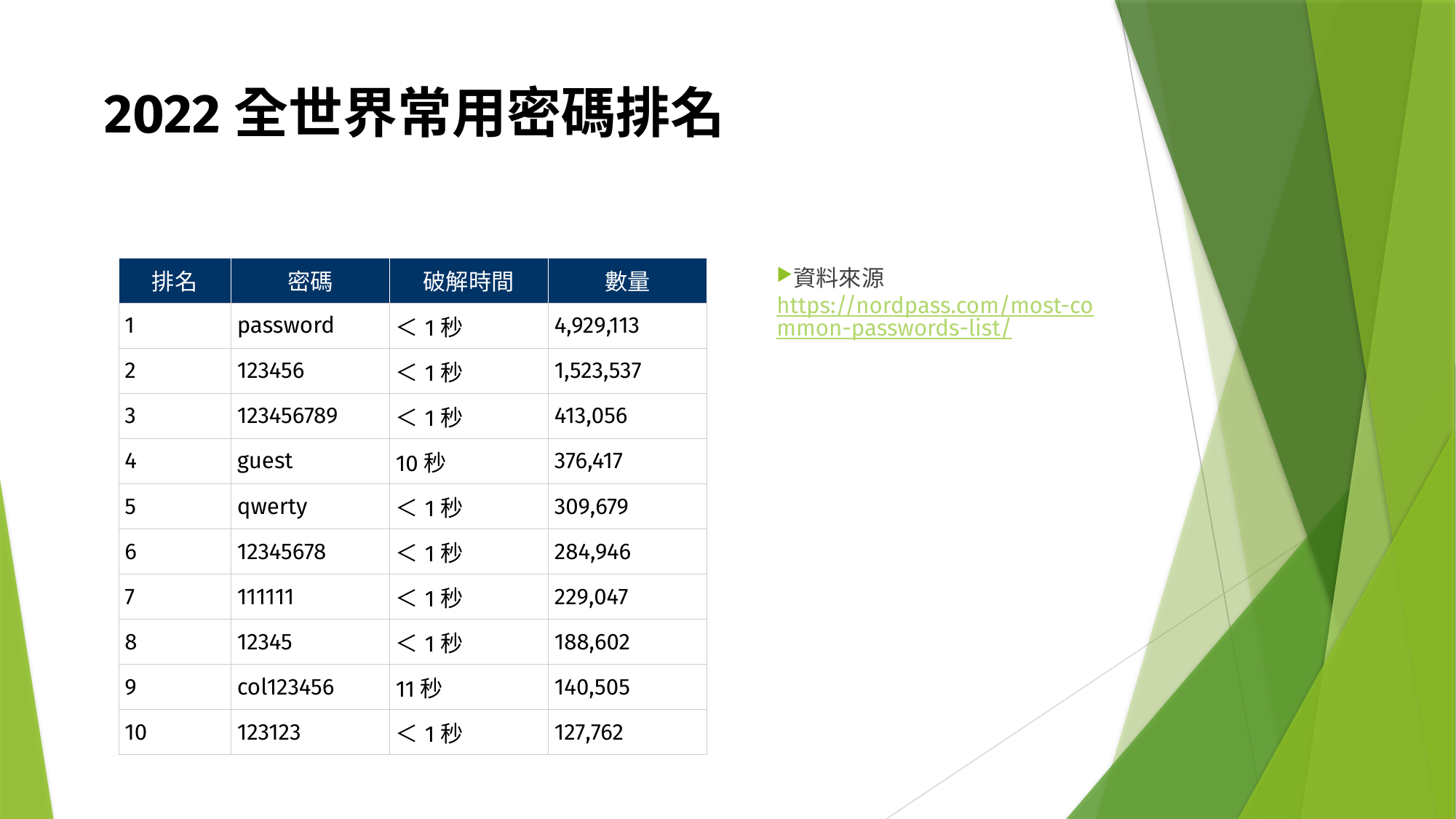

# 2022全世界常用密碼排名
| 排名 | 密碼 | 破解時間 | 數量 |
| --- | --- | --- | --- |
| 1 | password | ＜1秒 | 4,929,113 |
| 2 | 123456 | ＜1秒 | 1,523,537 |
| 3 | 123456789 | ＜1秒 | 413,056 |
| 4 | guest | 10秒 | 376,417 |
| 5 | qwerty | ＜1秒 | 309,679 |
| 6 | 12345678 | ＜1秒 | 284,946 |
| 7 | 111111 | ＜1秒 | 229,047 |
| 8 | 12345 | ＜1秒 | 188,602 |
| 9 | col123456 | 11秒 | 140,505 |
| 10 | 123123 | ＜1秒 | 127,762 |
資料來源 https://nordpass.com/most-common-passwords-list/